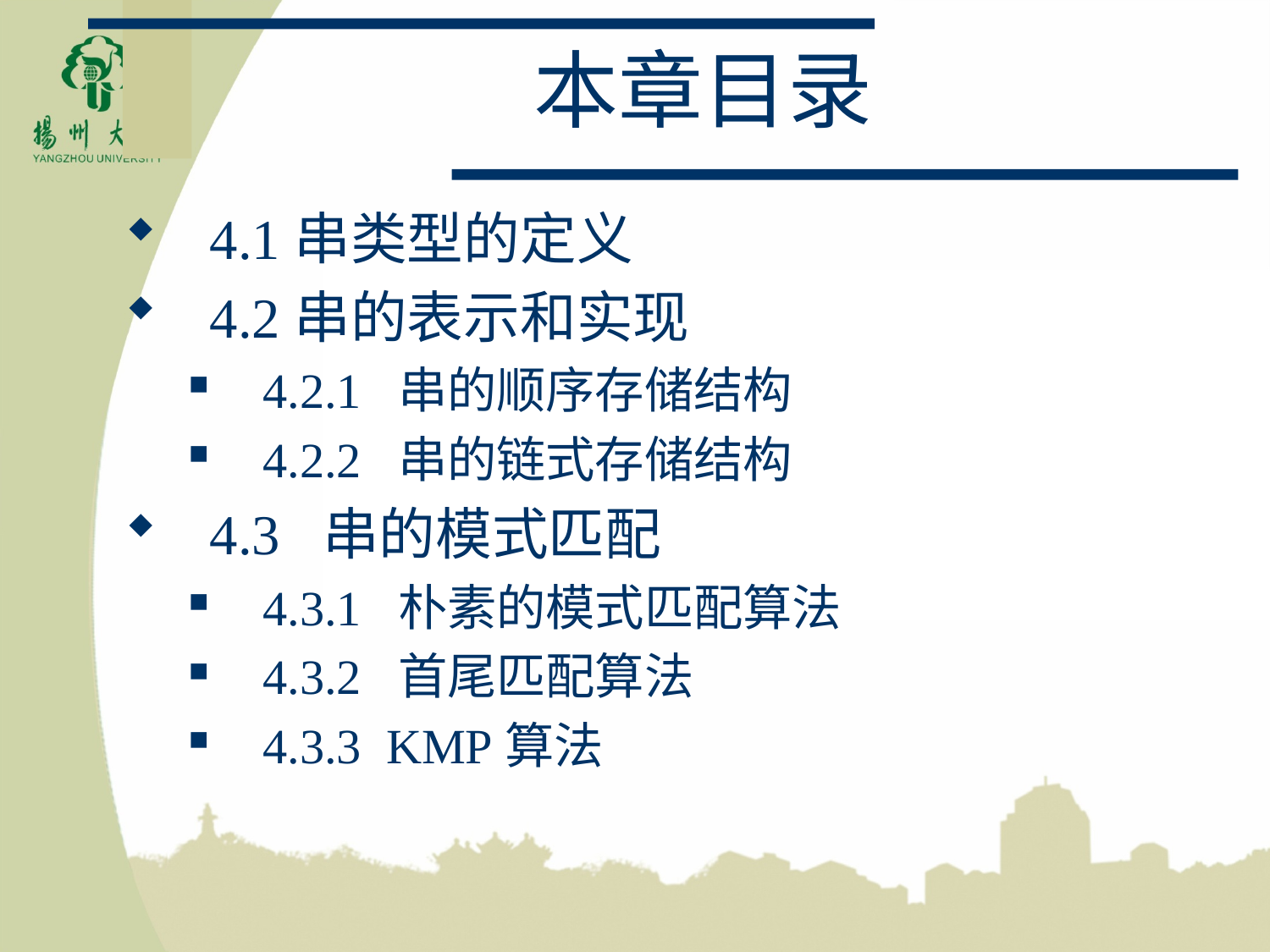

# 本章目录
4.1串类型的定义
4.2串的表示和实现
4.2.1  串的顺序存储结构
4.2.2  串的链式存储结构
4.3  串的模式匹配
4.3.1  朴素的模式匹配算法
4.3.2  首尾匹配算法
4.3.3  KMP算法